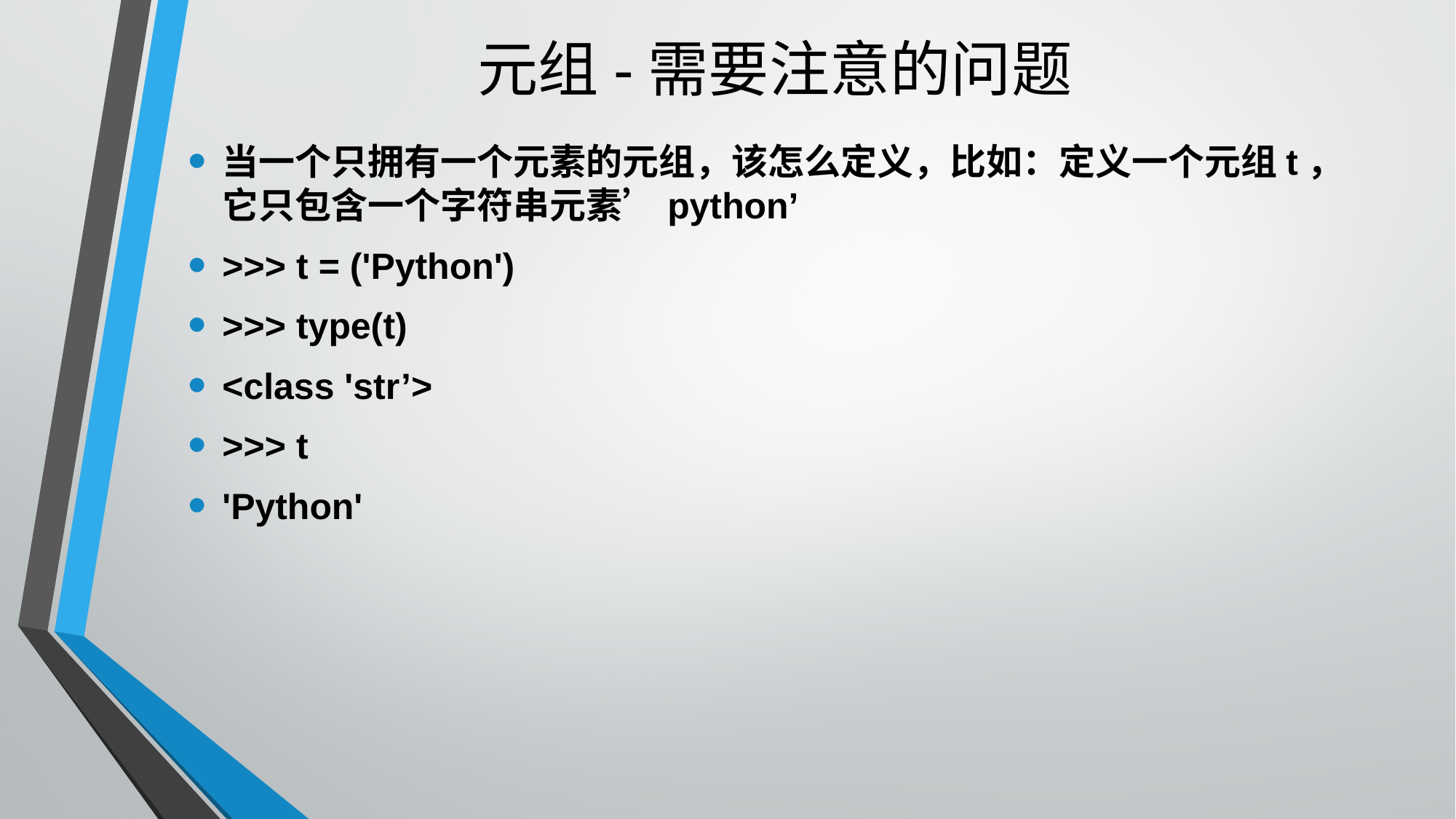

# 元组-需要注意的问题
当一个只拥有一个元素的元组，该怎么定义，比如：定义一个元组t，它只包含一个字符串元素’python’
>>> t = ('Python')
>>> type(t)
<class 'str’>
>>> t
'Python'